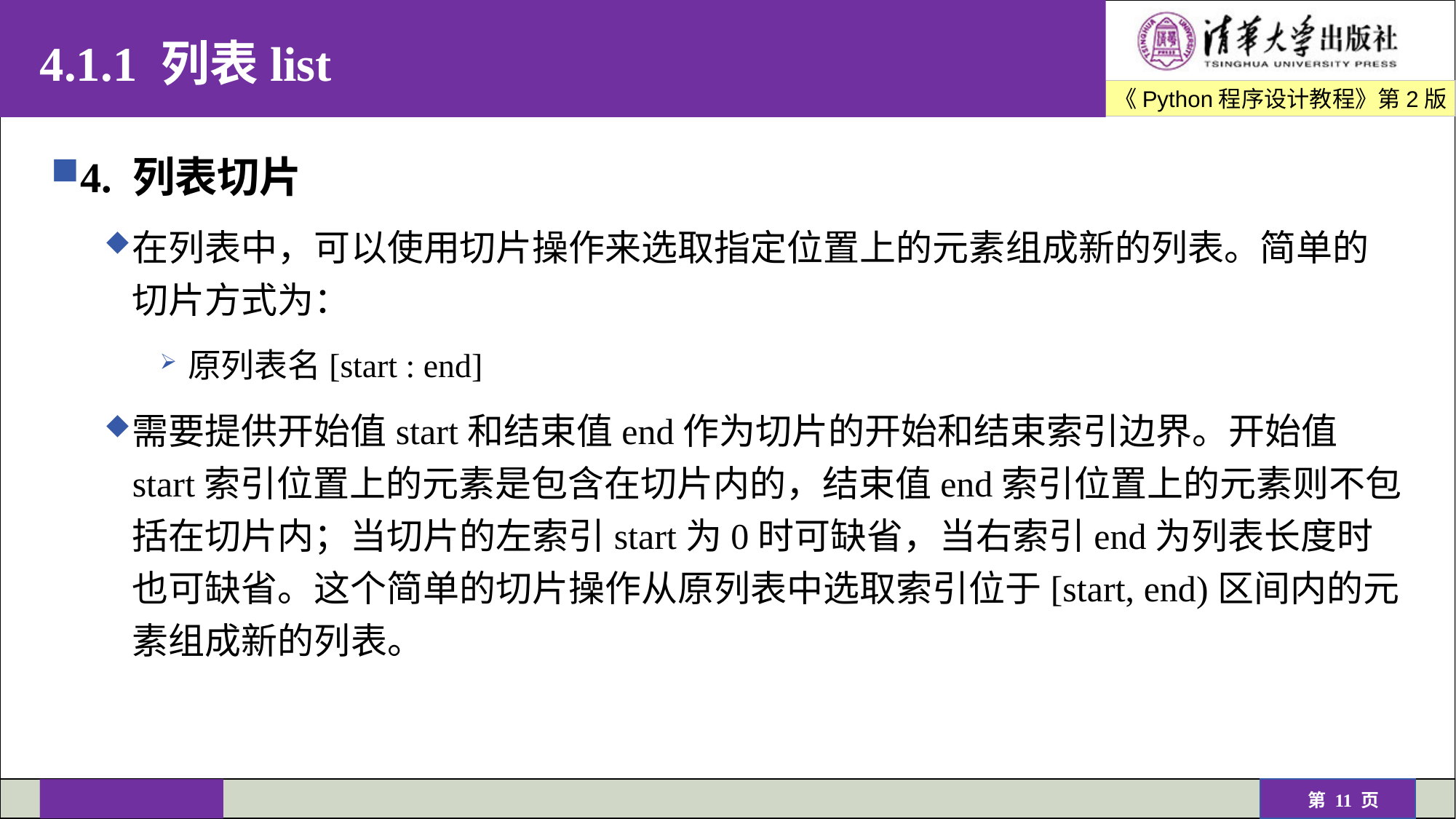

# 4.1.1 列表list
4. 列表切片
在列表中，可以使用切片操作来选取指定位置上的元素组成新的列表。简单的切片方式为：
原列表名[start : end]
需要提供开始值start和结束值end作为切片的开始和结束索引边界。开始值start索引位置上的元素是包含在切片内的，结束值end索引位置上的元素则不包括在切片内；当切片的左索引start为0时可缺省，当右索引end为列表长度时也可缺省。这个简单的切片操作从原列表中选取索引位于[start, end)区间内的元素组成新的列表。